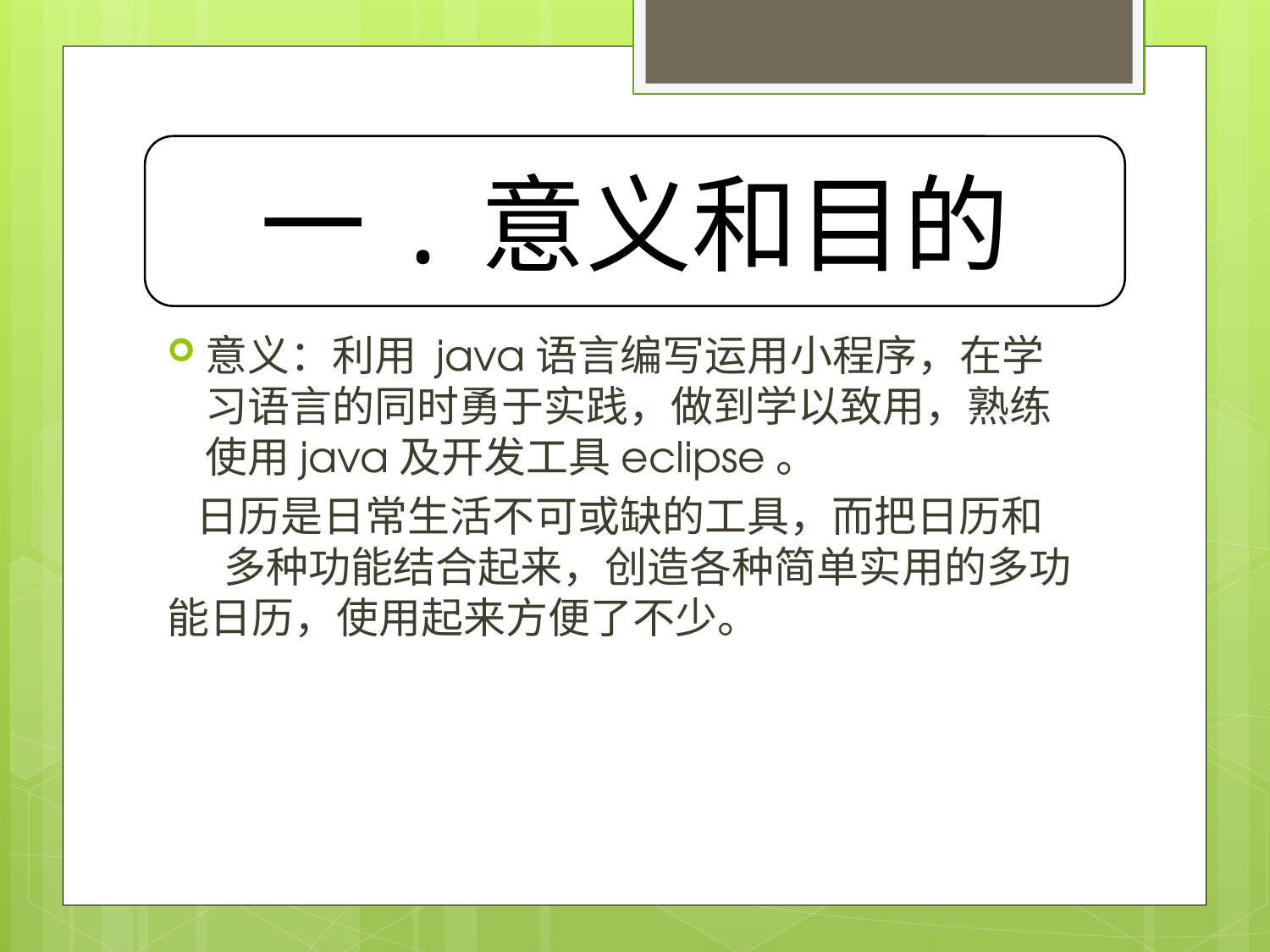

一.意义和目的
#
意义：利用 java语言编写运用小程序，在学习语言的同时勇于实践，做到学以致用，熟练使用java及开发工具eclipse。
  日历是日常生活不可或缺的工具，而把日历和          多种功能结合起来，创造各种简单实用的多功能日历，使用起来方便了不少。